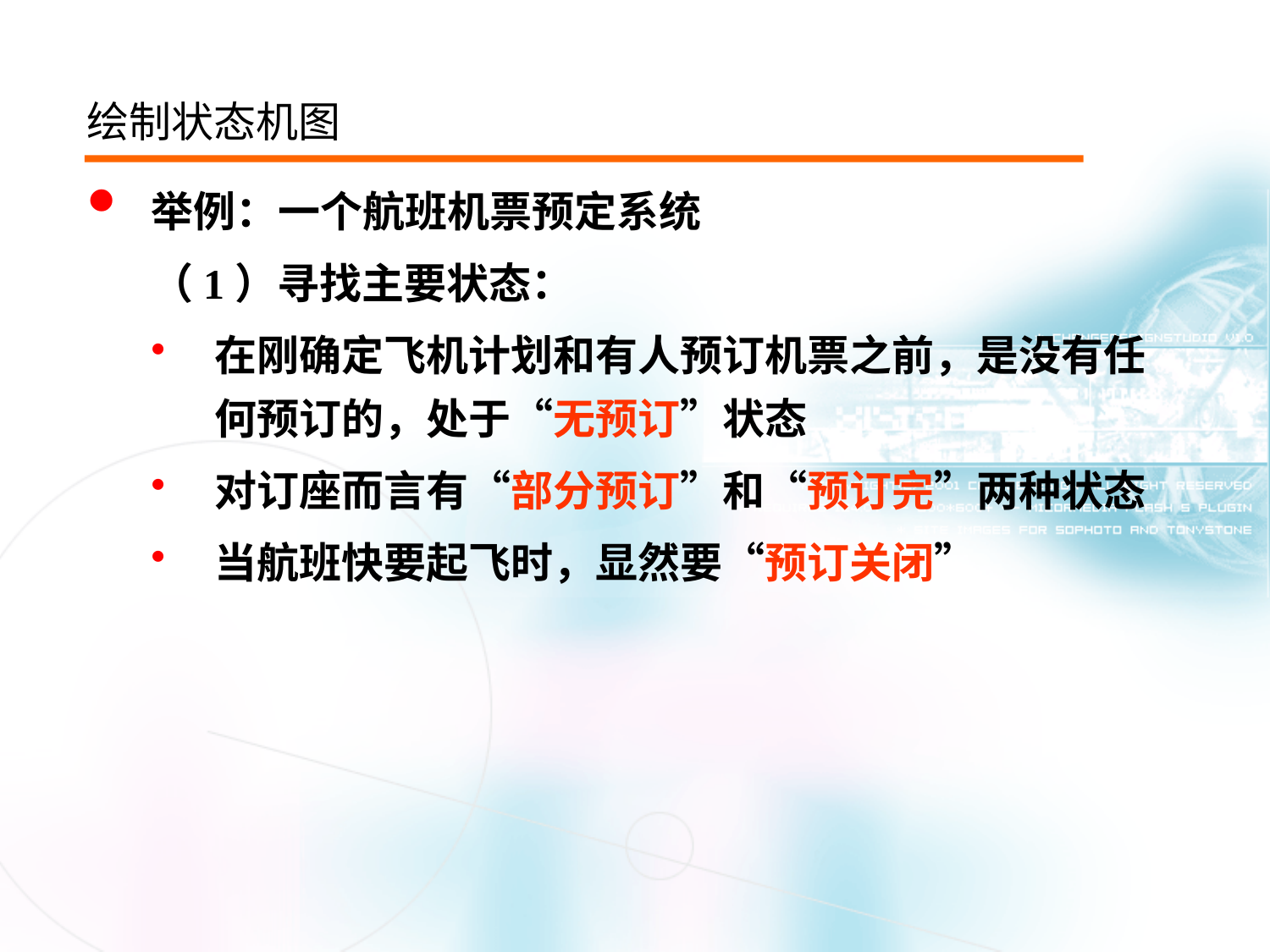

绘制状态机图
举例：一个航班机票预定系统
（1）寻找主要状态：
在刚确定飞机计划和有人预订机票之前，是没有任何预订的，处于“无预订”状态
对订座而言有“部分预订”和“预订完”两种状态
当航班快要起飞时，显然要“预订关闭”